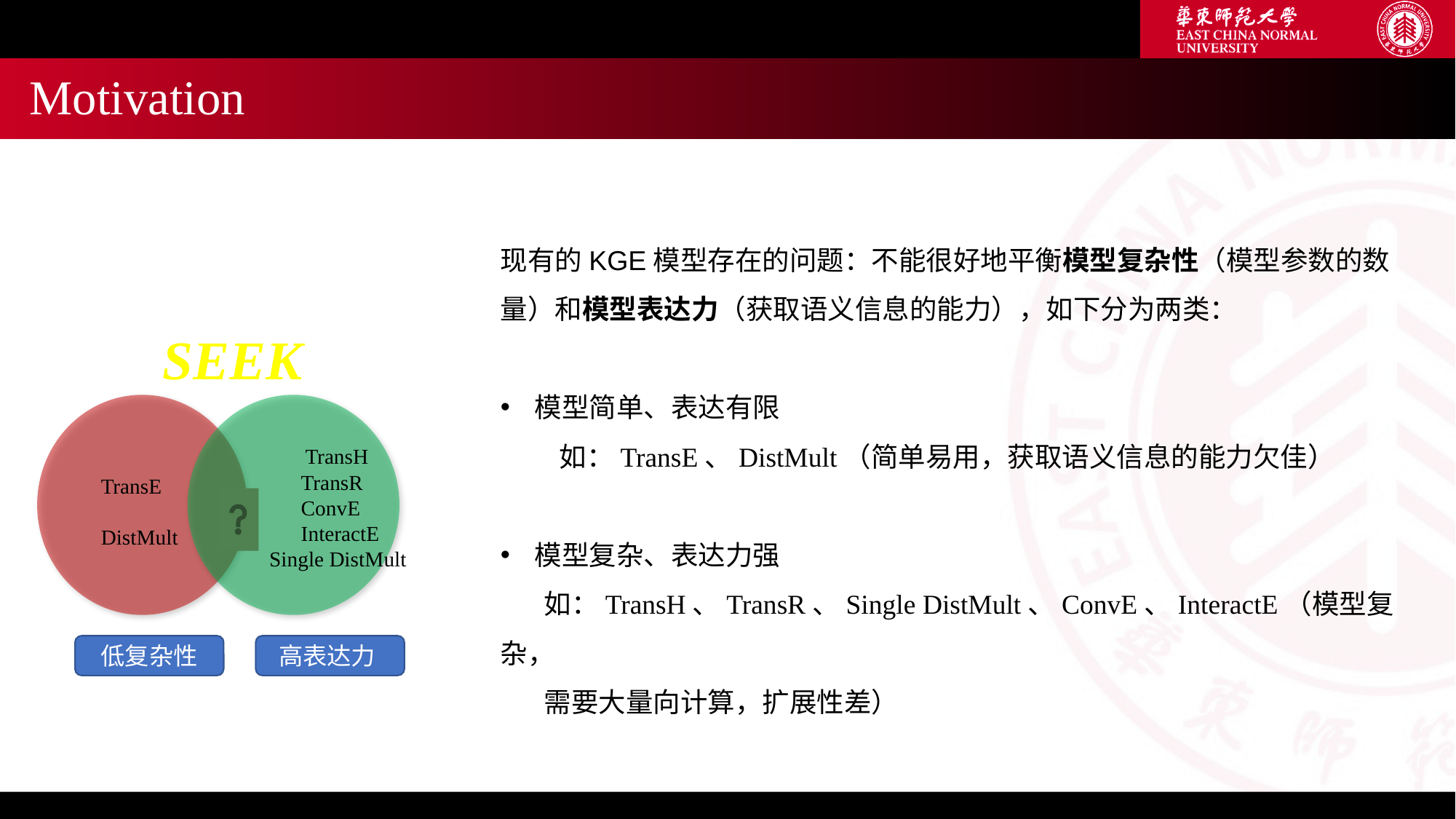

# Motivation
现有的KGE模型存在的问题：不能很好地平衡模型复杂性（模型参数的数量）和模型表达力（获取语义信息的能力），如下分为两类：

模型简单、表达有限
    如：TransE、DistMult（简单易用，获取语义信息的能力欠佳）

模型复杂、表达力强
      如：TransH、TransR、Single DistMult、ConvE、InteractE（模型复杂，
      需要大量向计算，扩展性差）

      TransH
      TransR
      ConvE
      InteractE
Single DistMult
TransE

DistMult
低复杂性
高表达力
SEEK

2 / 27